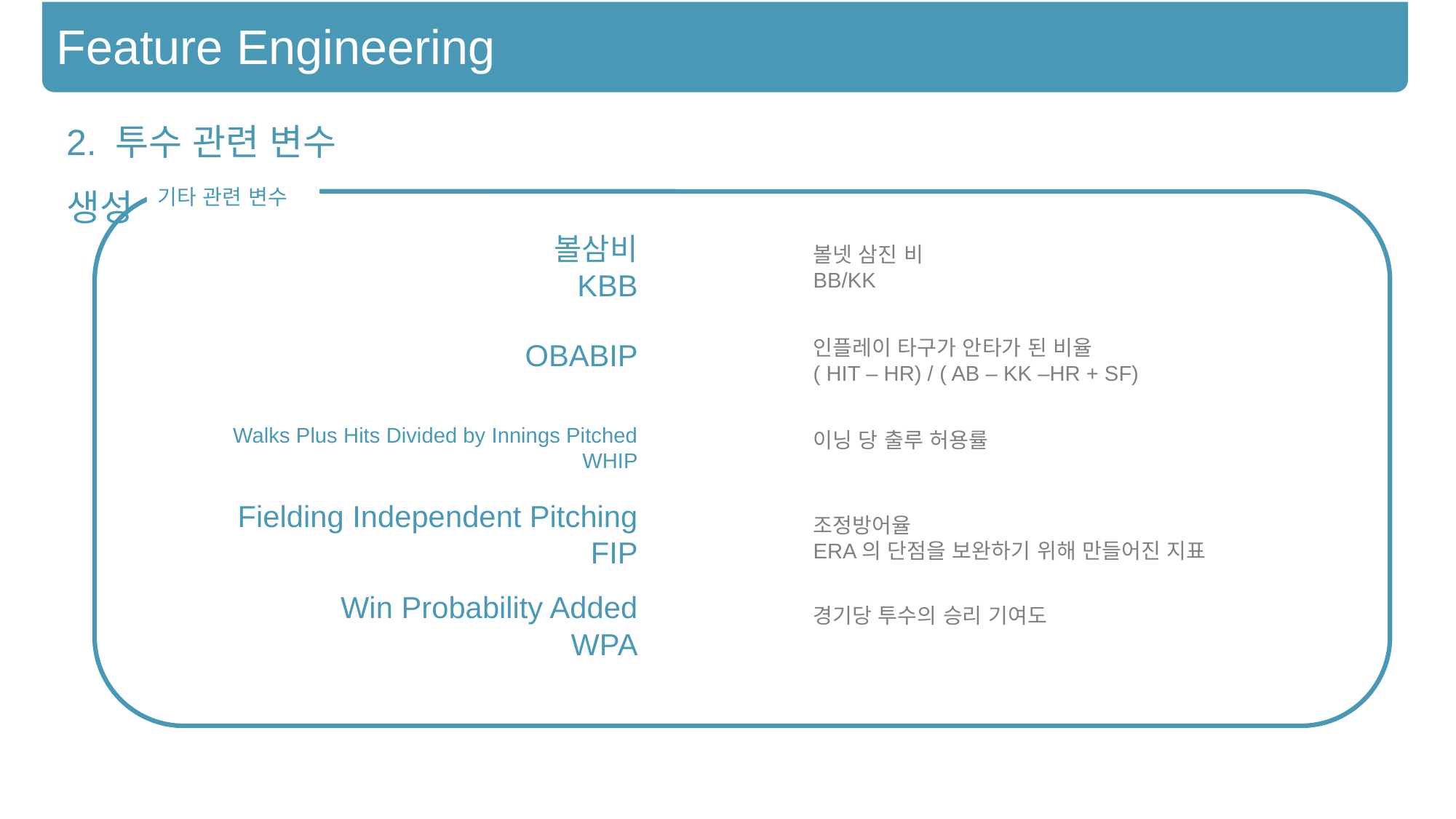

Feature Engineering
2. 투수 관련 변수 생성
기타 관련 변수

볼삼비
KBB
볼넷 삼진 비
BB/KK
인플레이 타구가 안타가 된 비율
( HIT – HR) / ( AB – KK –HR + SF)
OBABIP

Walks Plus Hits Divided by Innings Pitched
WHIP
이닝 당 출루 허용률
Fielding Independent Pitching
FIP
조정방어율
ERA의 단점을 보완하기 위해 만들어진 지표
Win Probability Added
WPA
경기당 투수의 승리 기여도